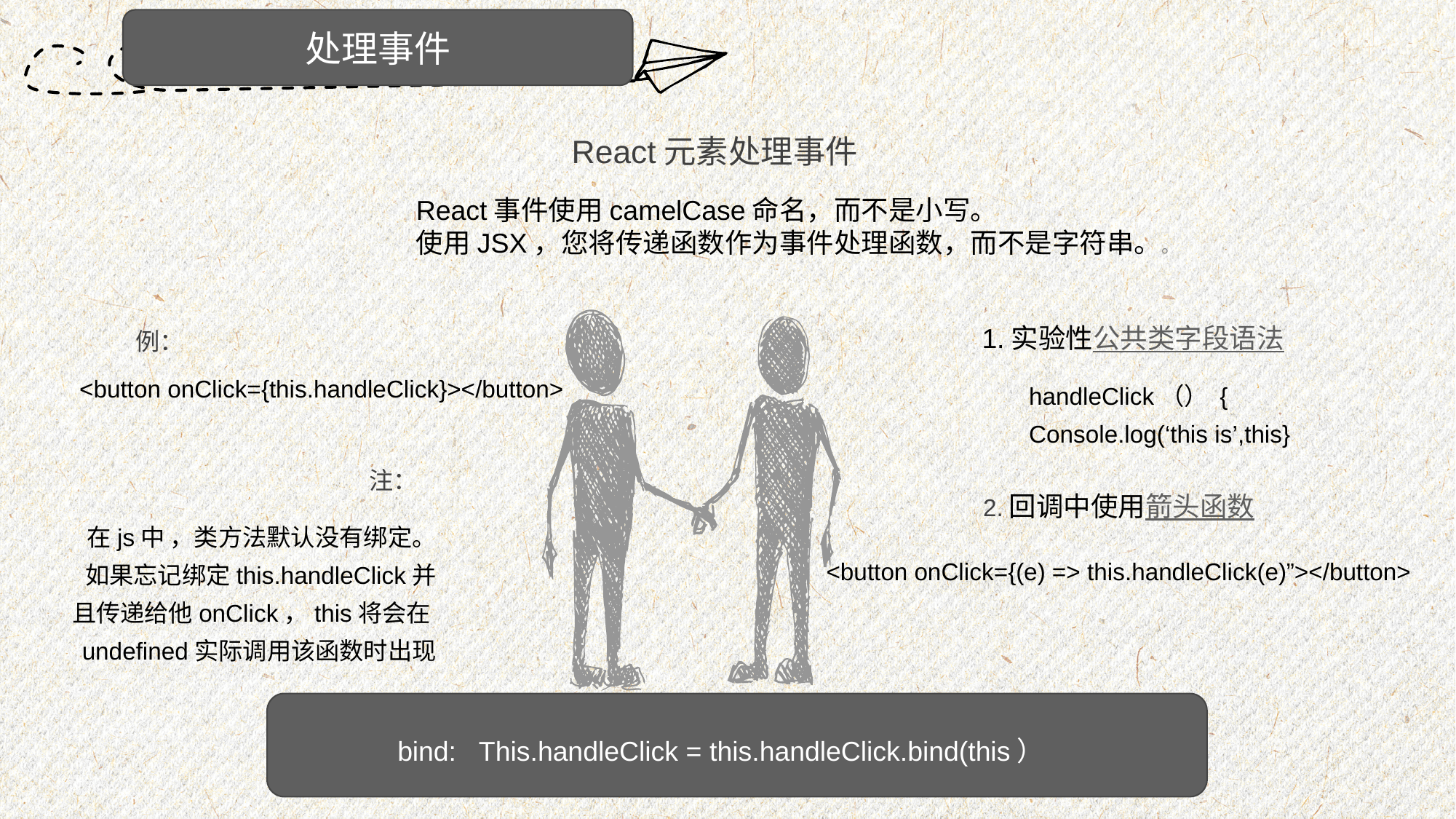

处理事件
React元素处理事件
React事件使用camelCase命名，而不是小写。
使用JSX，您将传递函数作为事件处理函数，而不是字符串。。

1.实验性公共类字段语法
handleClick（） {
Console.log(‘this is’,this}
例：
<button onClick={this.handleClick}></button>
注：
在js中 ，类方法默认没有绑定。
如果忘记绑定this.handleClick并且传递给他onClick，this将会在undefined实际调用该函数时出现
2.回调中使用箭头函数

<button onClick={(e) => this.handleClick(e)”></button>
               bind:   This.handleClick = this.handleClick.bind(this）